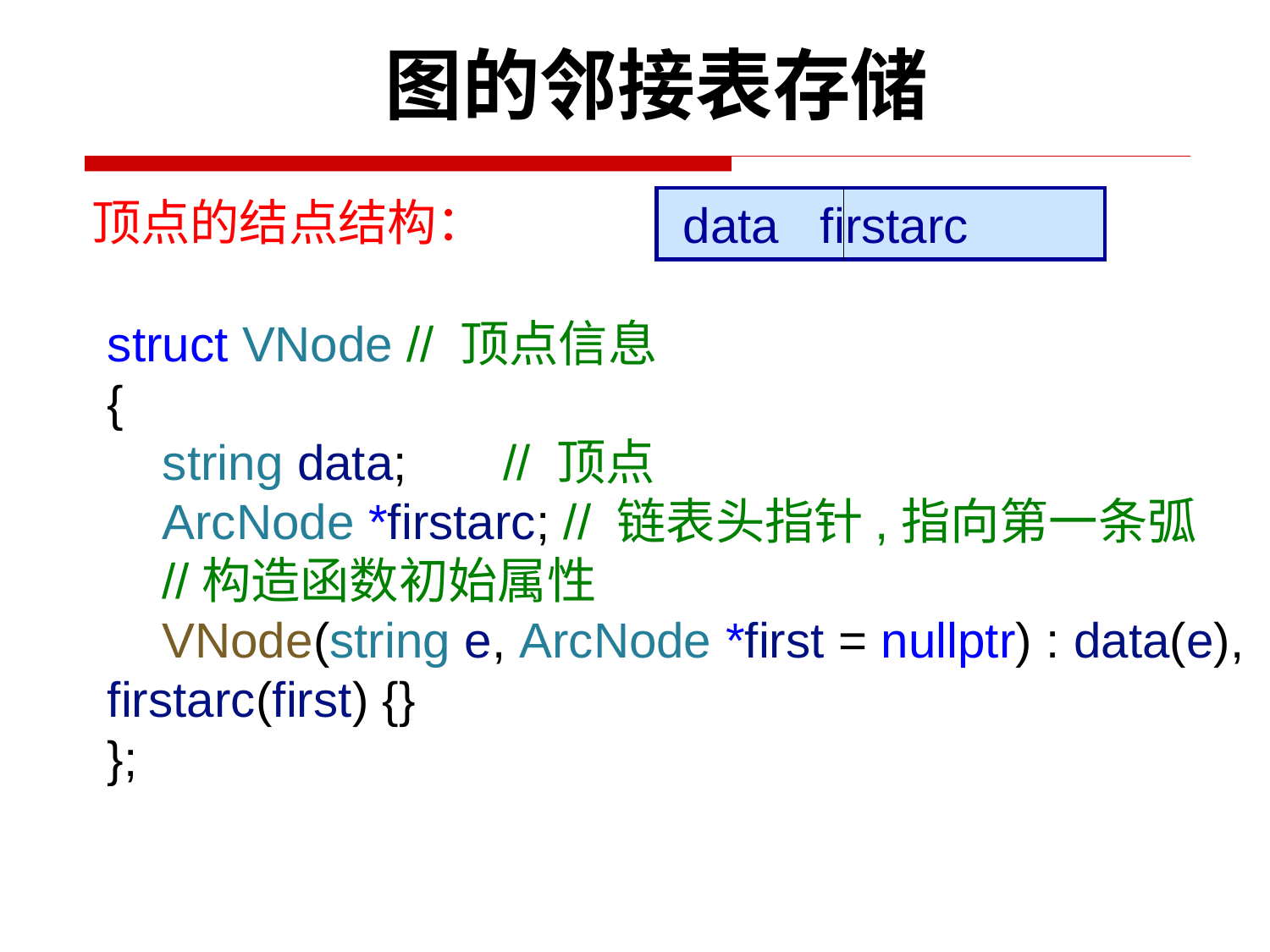

图的邻接表存储
顶点的结点结构：
 data   firstarc
struct VNode // 顶点信息
{
    string data;       // 顶点
    ArcNode *firstarc; // 链表头指针,指向第一条弧
    //构造函数初始属性
    VNode(string e, ArcNode *first = nullptr) : data(e), firstarc(first) {}
};